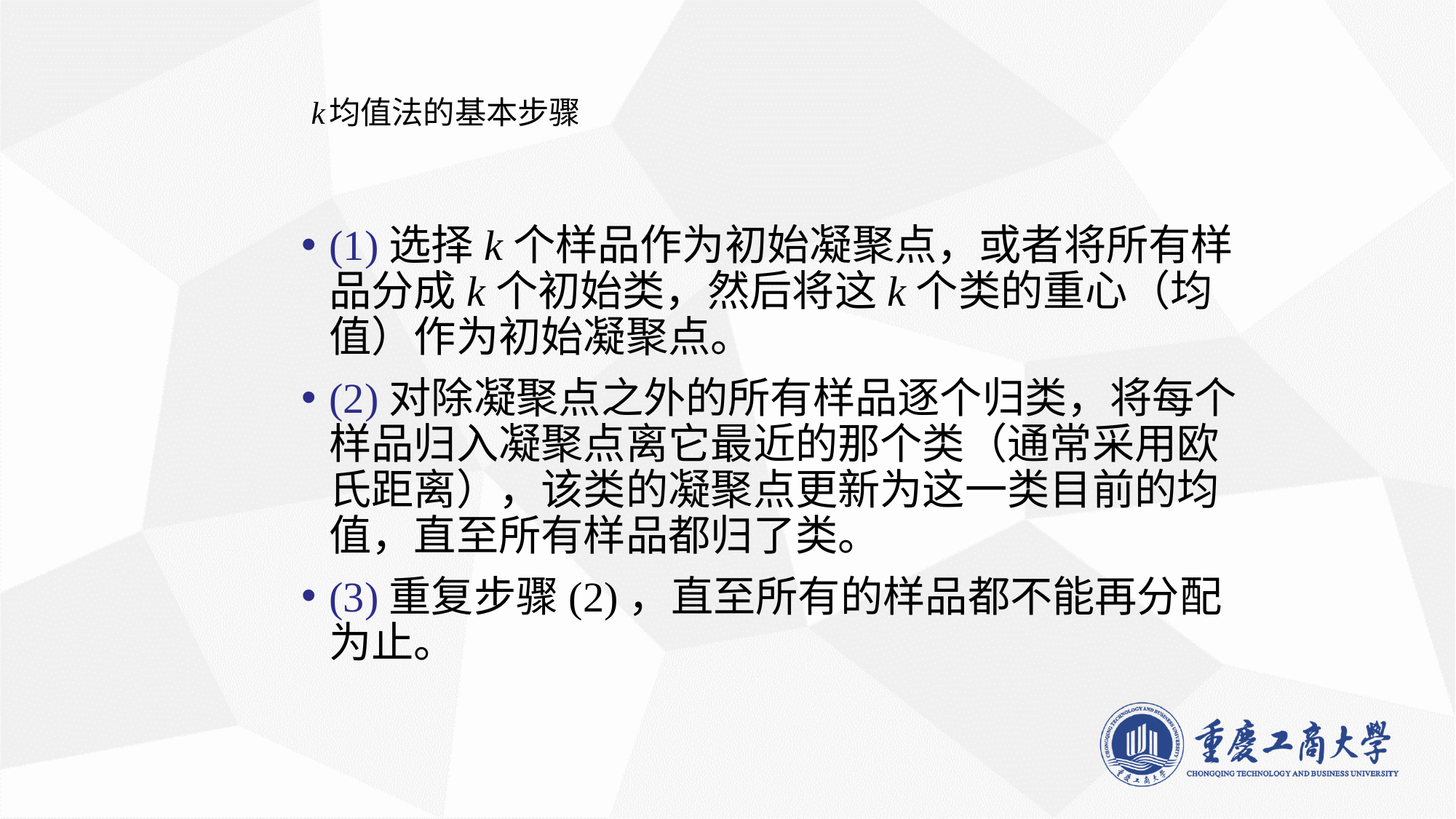

k均值法的基本步骤
(1)选择k个样品作为初始凝聚点，或者将所有样品分成k个初始类，然后将这k个类的重心（均值）作为初始凝聚点。
(2)对除凝聚点之外的所有样品逐个归类，将每个样品归入凝聚点离它最近的那个类（通常采用欧氏距离），该类的凝聚点更新为这一类目前的均值，直至所有样品都归了类。
(3)重复步骤(2)，直至所有的样品都不能再分配为止。